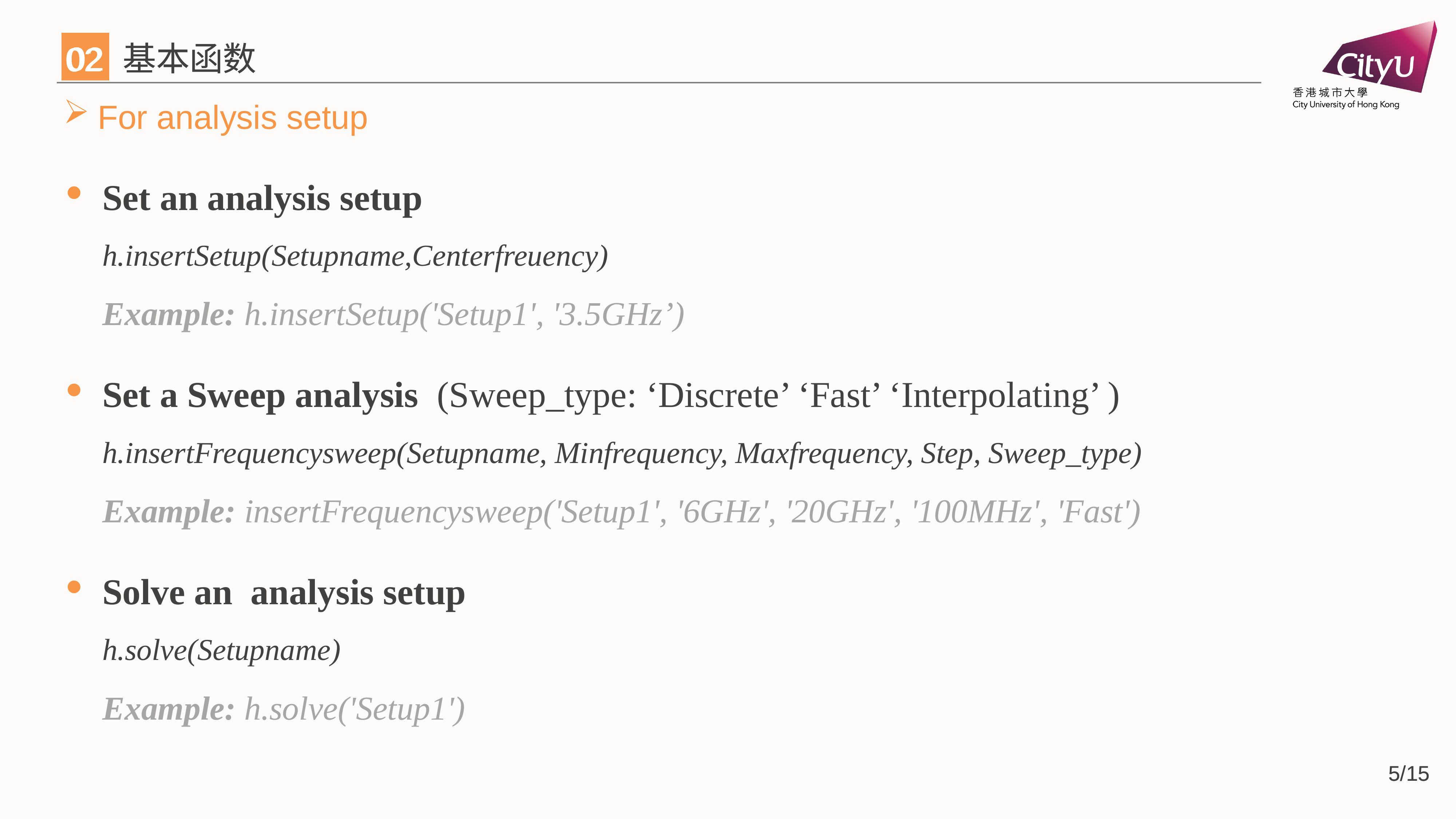

# 基本函数
基本函数
02
02
02
02
For analysis setup
Set an analysis setup
h.insertSetup(Setupname,Centerfreuency)
Example: h.insertSetup('Setup1', '3.5GHz’)
Set a Sweep analysis  (Sweep_type: ‘Discrete’ ‘Fast’ ‘Interpolating’ )
h.insertFrequencysweep(Setupname, Minfrequency, Maxfrequency, Step, Sweep_type)
Example: insertFrequencysweep('Setup1', '6GHz', '20GHz', '100MHz', 'Fast')
Solve an  analysis setup
h.solve(Setupname)
Example: h.solve('Setup1')

5/15
5/15